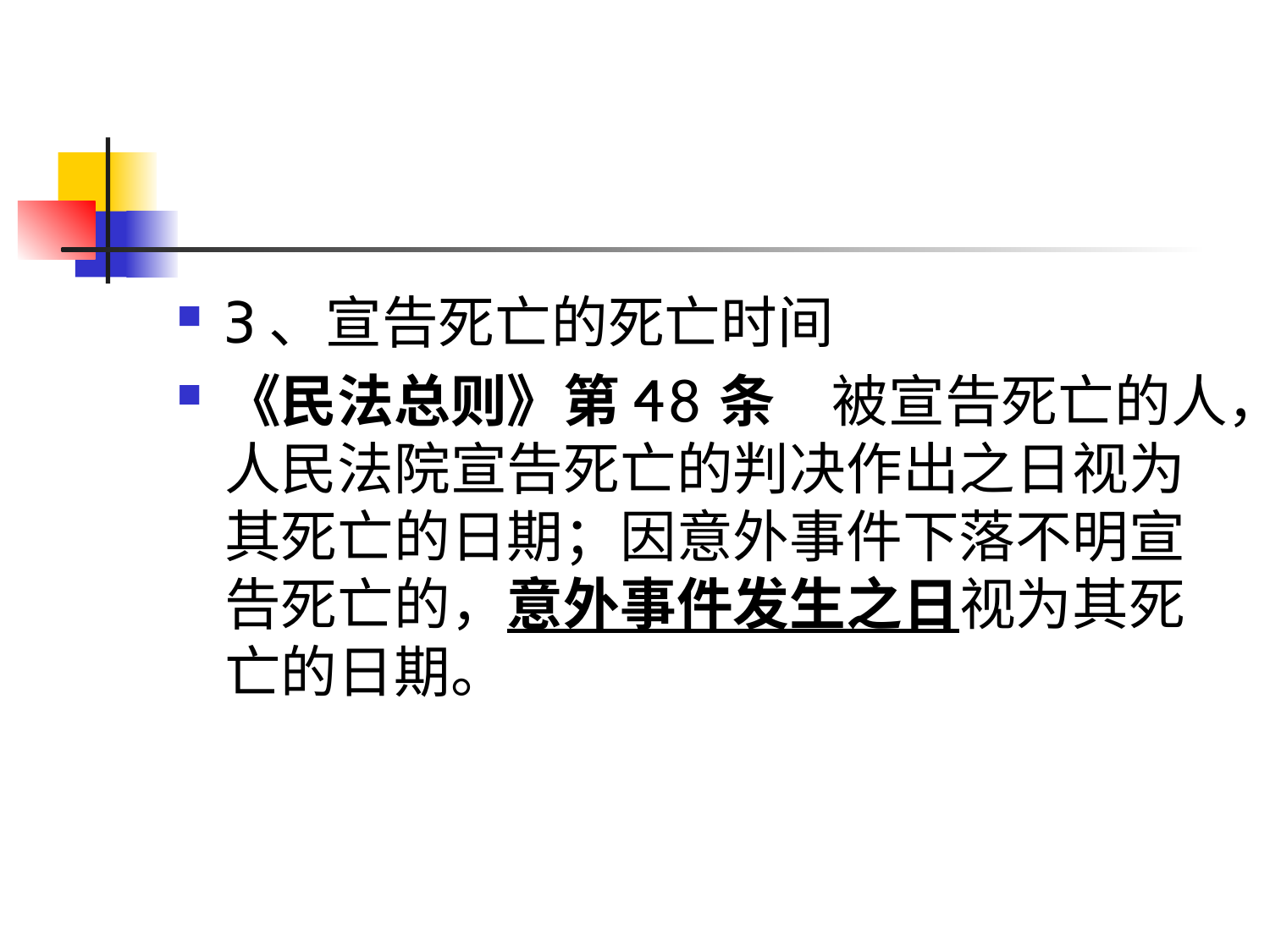

#
3、宣告死亡的死亡时间
《民法总则》第48条　被宣告死亡的人，人民法院宣告死亡的判决作出之日视为其死亡的日期；因意外事件下落不明宣告死亡的，意外事件发生之日视为其死亡的日期。